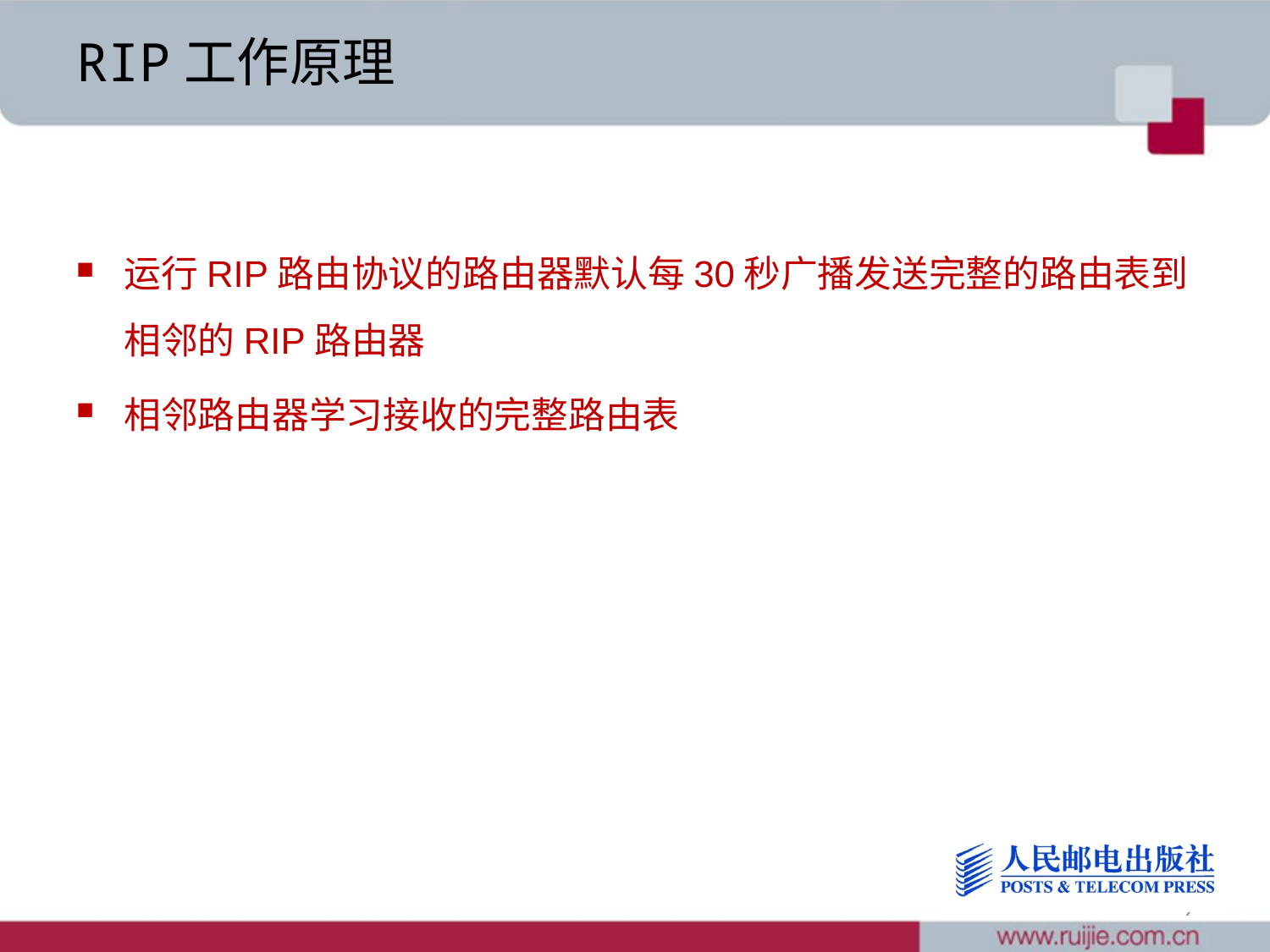

# RIP工作原理
运行RIP路由协议的路由器默认每30秒广播发送完整的路由表到相邻的RIP路由器
相邻路由器学习接收的完整路由表

9